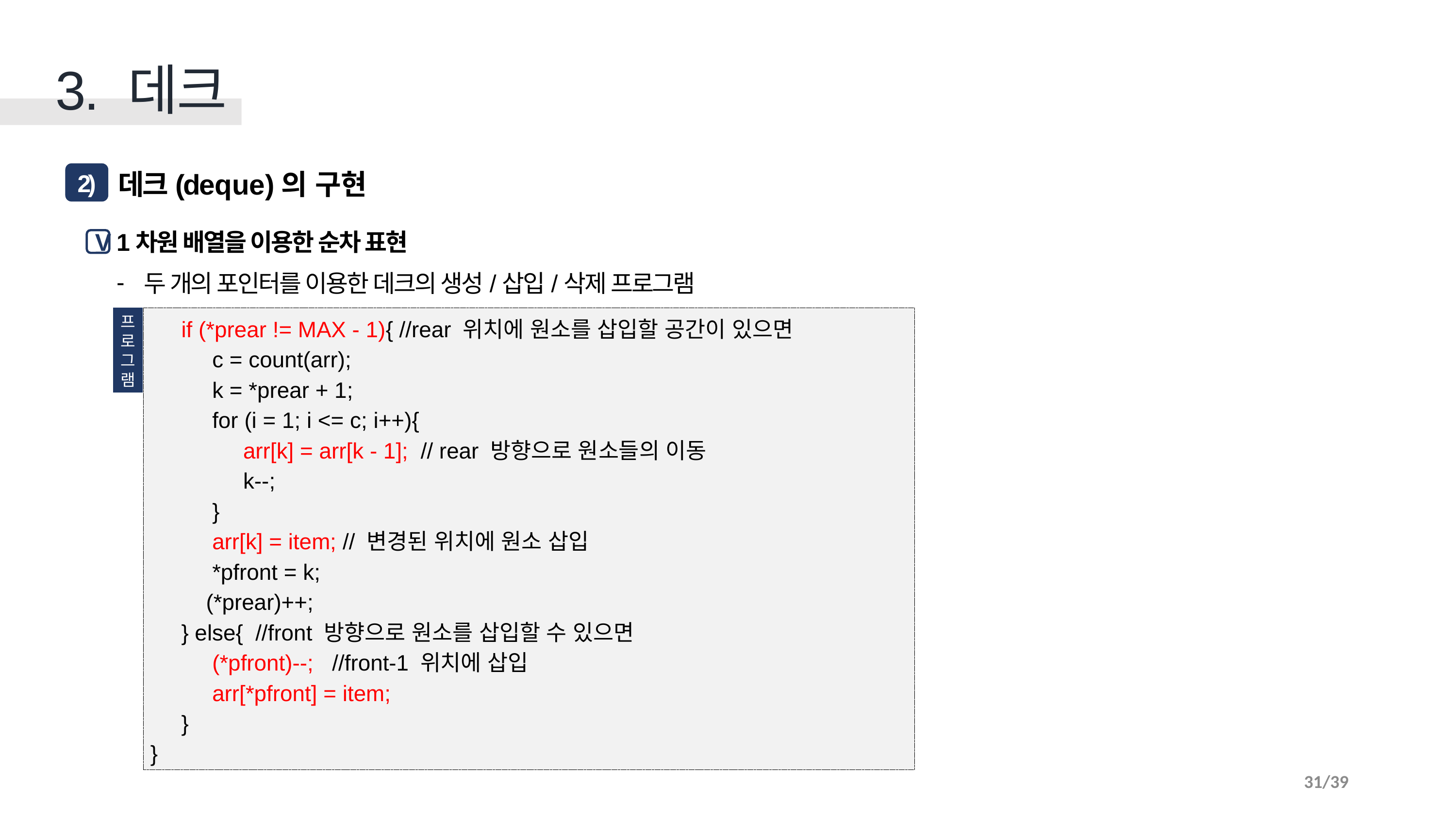

3. 데크

 데크(deque)의 구현
2)
1차원 배열을 이용한 순차 표현

두 개의 포인터를 이용한 데크의 생성/삽입/삭제 프로그램
V
프
로
그
램
     if (*prear != MAX - 1){ //rear 위치에 원소를 삽입할 공간이 있으면
          c = count(arr);
          k = *prear + 1;
          for (i = 1; i <= c; i++){
               arr[k] = arr[k - 1];  // rear 방향으로 원소들의 이동
               k--;
          }
          arr[k] = item; // 변경된 위치에 원소 삽입
          *pfront = k;
         (*prear)++;
     } else{  //front 방향으로 원소를 삽입할 수 있으면
          (*pfront)--;   //front-1 위치에 삽입
          arr[*pfront] = item;
     }
}
31/39